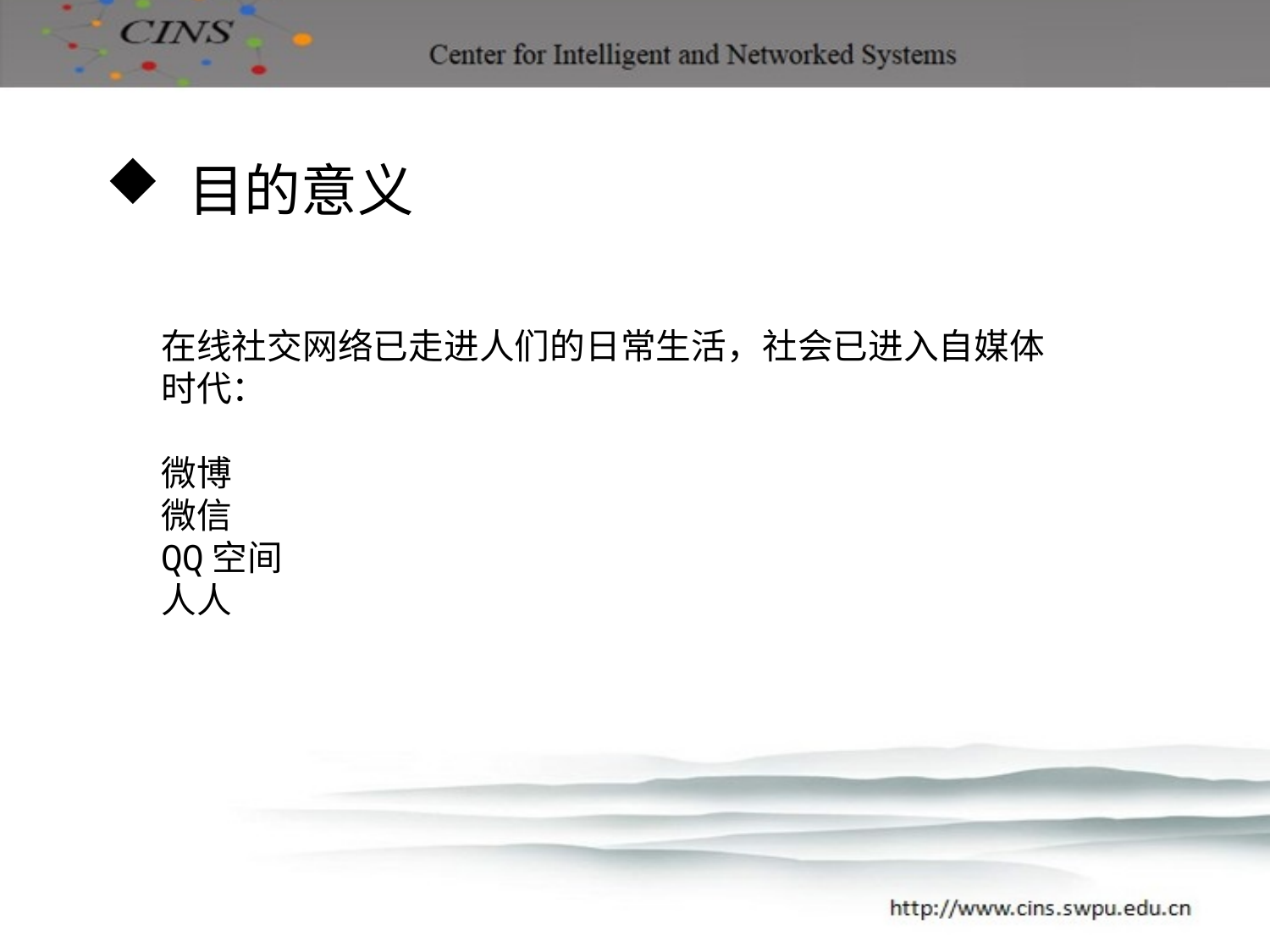

目的意义
在线社交网络已走进人们的日常生活，社会已进入自媒体时代：

微博
微信
QQ空间
人人